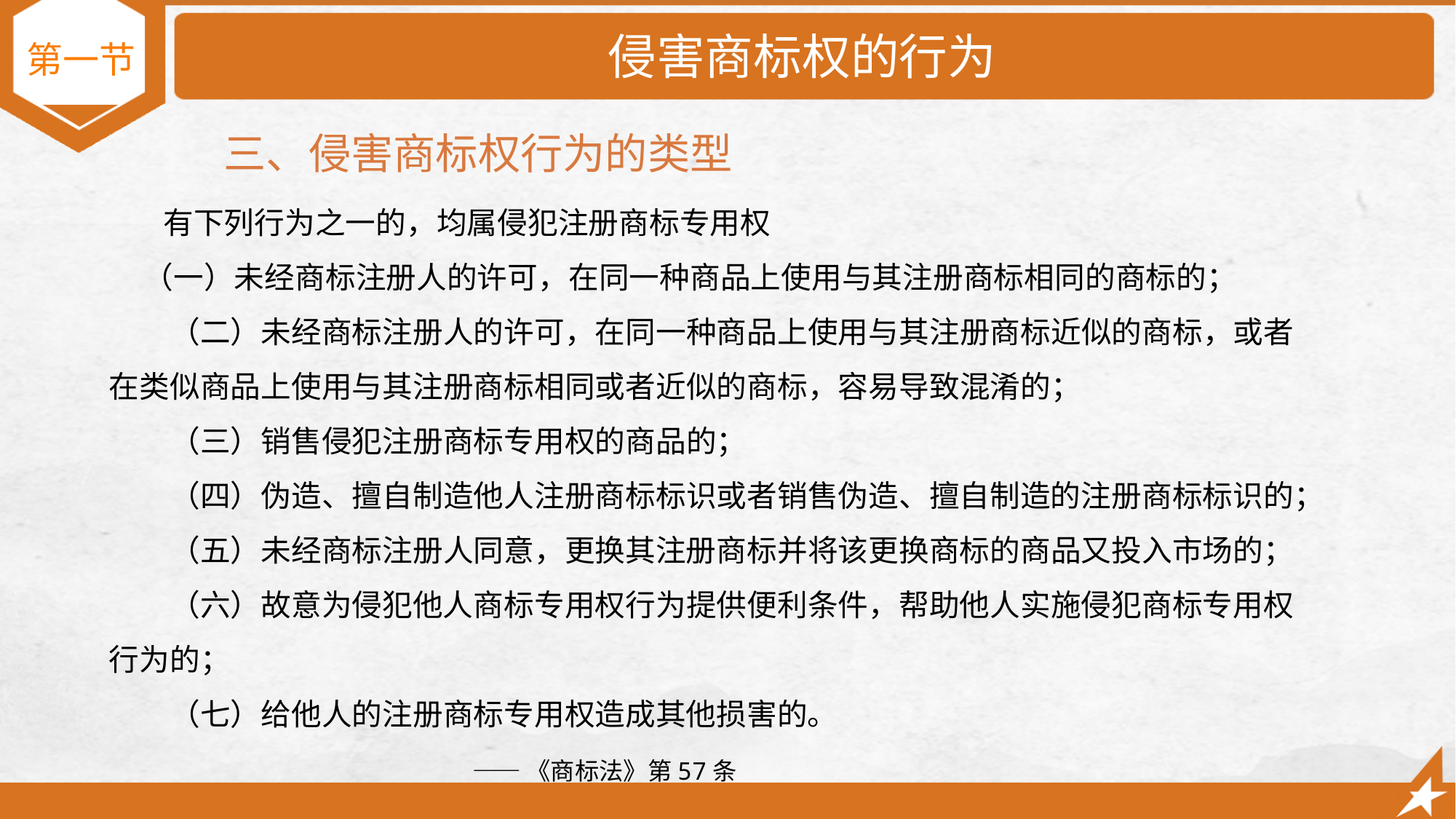

# 侵害商标权的行为
第一节
三、侵害商标权行为的类型
       有下列行为之一的，均属侵犯注册商标专用权
    （一）未经商标注册人的许可，在同一种商品上使用与其注册商标相同的商标的；
　　（二）未经商标注册人的许可，在同一种商品上使用与其注册商标近似的商标，或者在类似商品上使用与其注册商标相同或者近似的商标，容易导致混淆的；
　　（三）销售侵犯注册商标专用权的商品的；
　　（四）伪造、擅自制造他人注册商标标识或者销售伪造、擅自制造的注册商标标识的；
　　（五）未经商标注册人同意，更换其注册商标并将该更换商标的商品又投入市场的；
　　（六）故意为侵犯他人商标专用权行为提供便利条件，帮助他人实施侵犯商标专用权行为的；
　　（七）给他人的注册商标专用权造成其他损害的。
                                                      ——《商标法》第57条